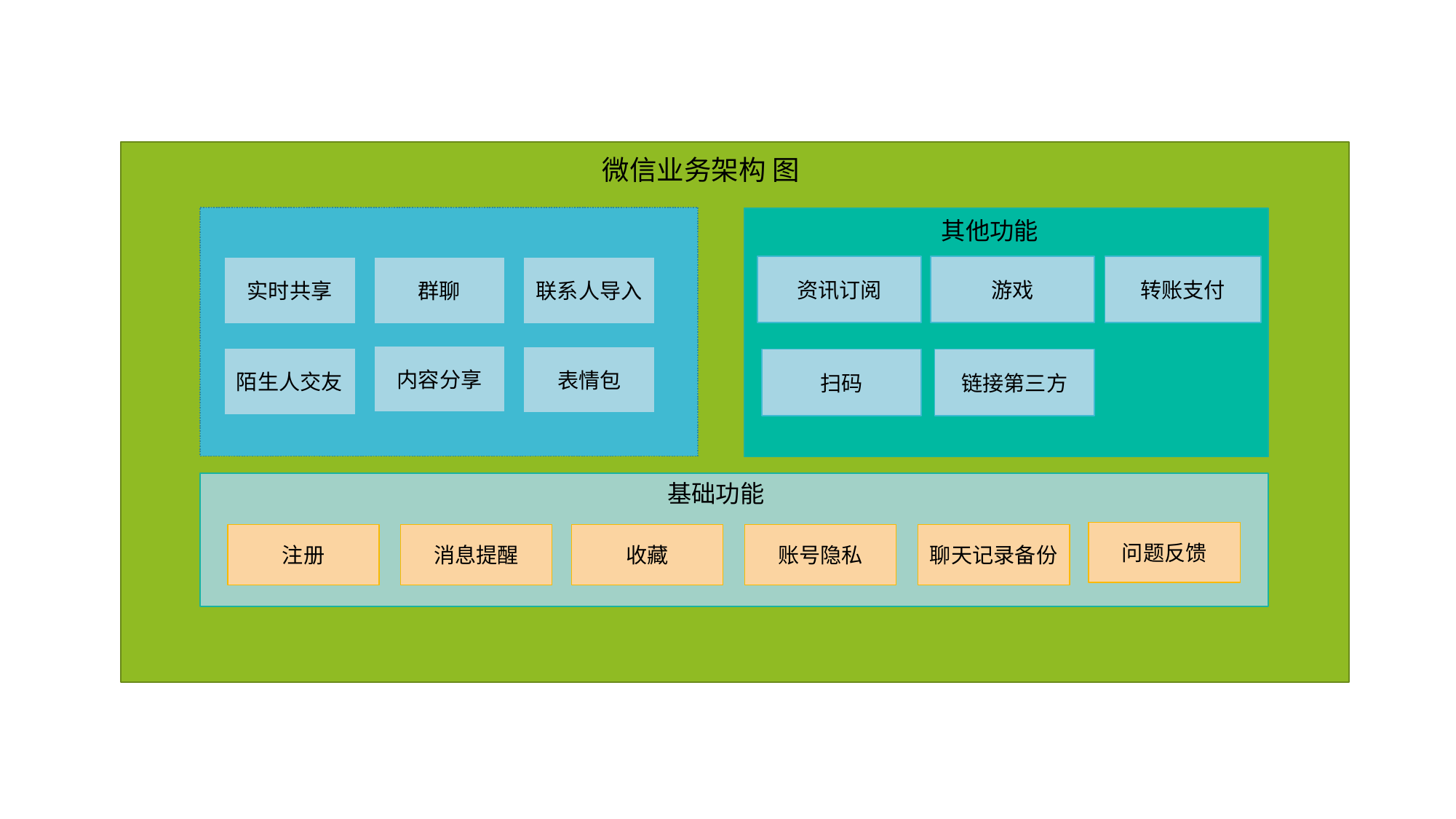

微信业务架构 图

实时共享
群聊
联系人导入
内容分享
表情包
陌生人交友

其他功能
资讯订阅
游戏
转账支付
扫码
链接第三方

基础功能
问题反馈
注册
消息提醒
收藏
账号隐私
聊天记录备份
核心功能